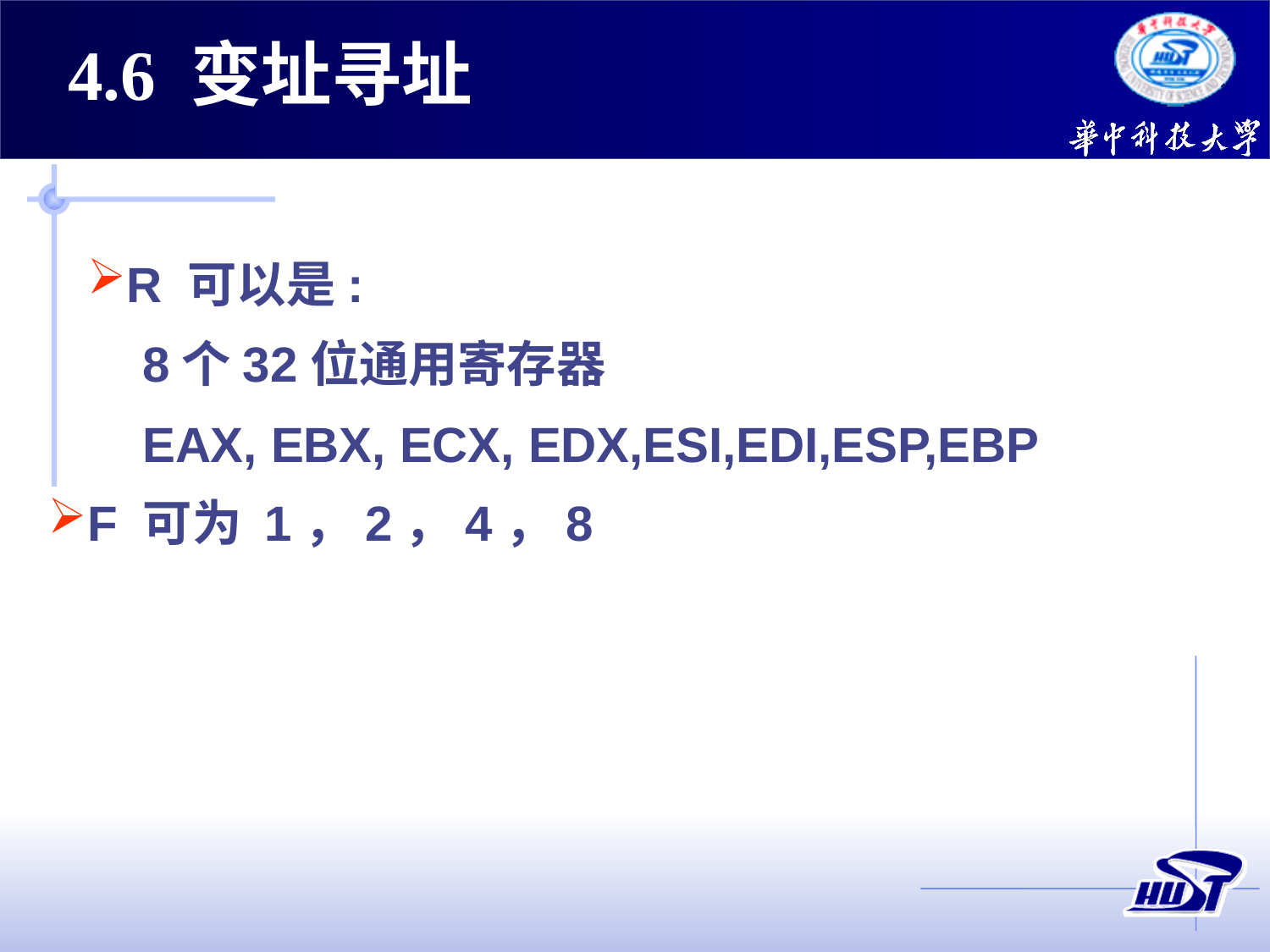

4.6 变址寻址
R 可以是:
    8个32位通用寄存器
    EAX, EBX, ECX, EDX,ESI,EDI,ESP,EBP
F 可为 1，2，4，8